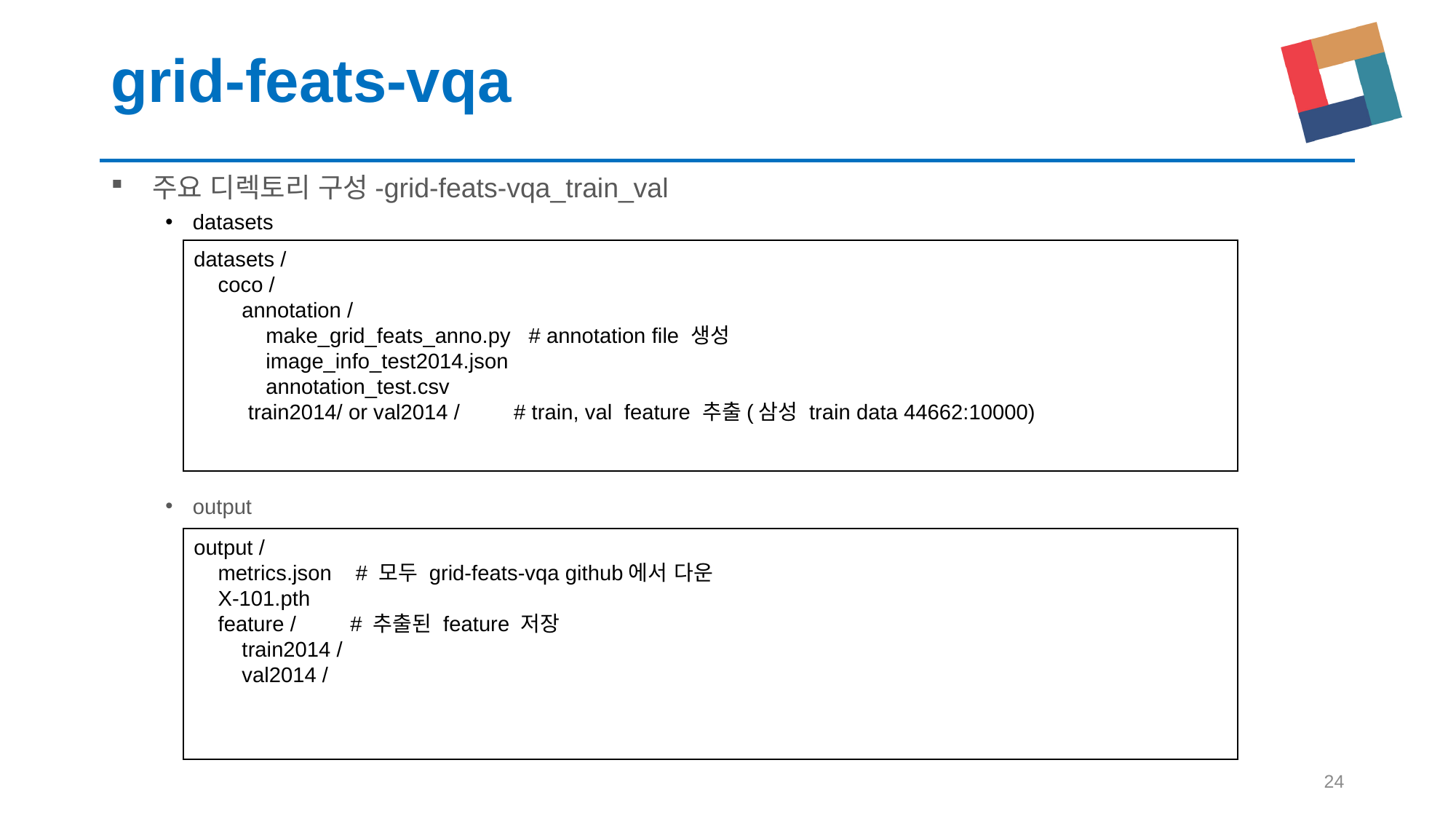

# grid-feats-vqa
 주요 디렉토리 구성-grid-feats-vqa_train_val
datasets

output

datasets /
    coco /
        annotation /
            make_grid_feats_anno.py   # annotation file 생성
            image_info_test2014.json
            annotation_test.csv
         train2014/ or val2014 /         # train, val  feature 추출(삼성 train data 44662:10000)

output /
    metrics.json    # 모두 grid-feats-vqa github에서 다운
    X-101.pth
    feature /         # 추출된 feature 저장
        train2014 /
        val2014 /

24